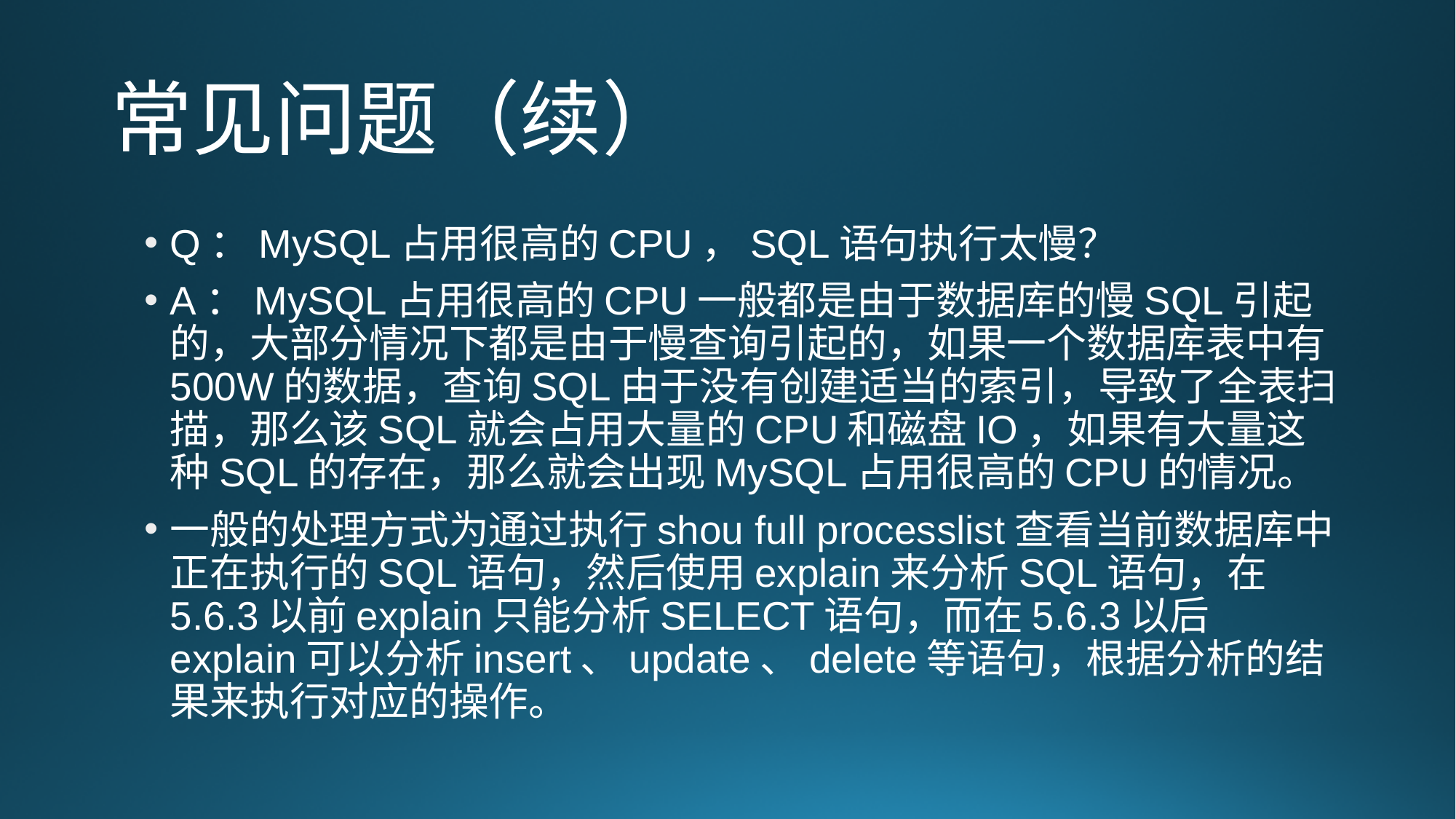

# 常见问题（续）
Q：MySQL占用很高的CPU，SQL语句执行太慢？
A：MySQL占用很高的CPU一般都是由于数据库的慢SQL引起的，大部分情况下都是由于慢查询引起的，如果一个数据库表中有500W的数据，查询SQL由于没有创建适当的索引，导致了全表扫描，那么该SQL就会占用大量的CPU和磁盘IO，如果有大量这种SQL的存在，那么就会出现MySQL占用很高的CPU的情况。
一般的处理方式为通过执行shou full processlist查看当前数据库中正在执行的SQL语句，然后使用explain来分析SQL语句，在5.6.3以前explain只能分析SELECT语句，而在5.6.3以后explain可以分析insert、update、delete等语句，根据分析的结果来执行对应的操作。